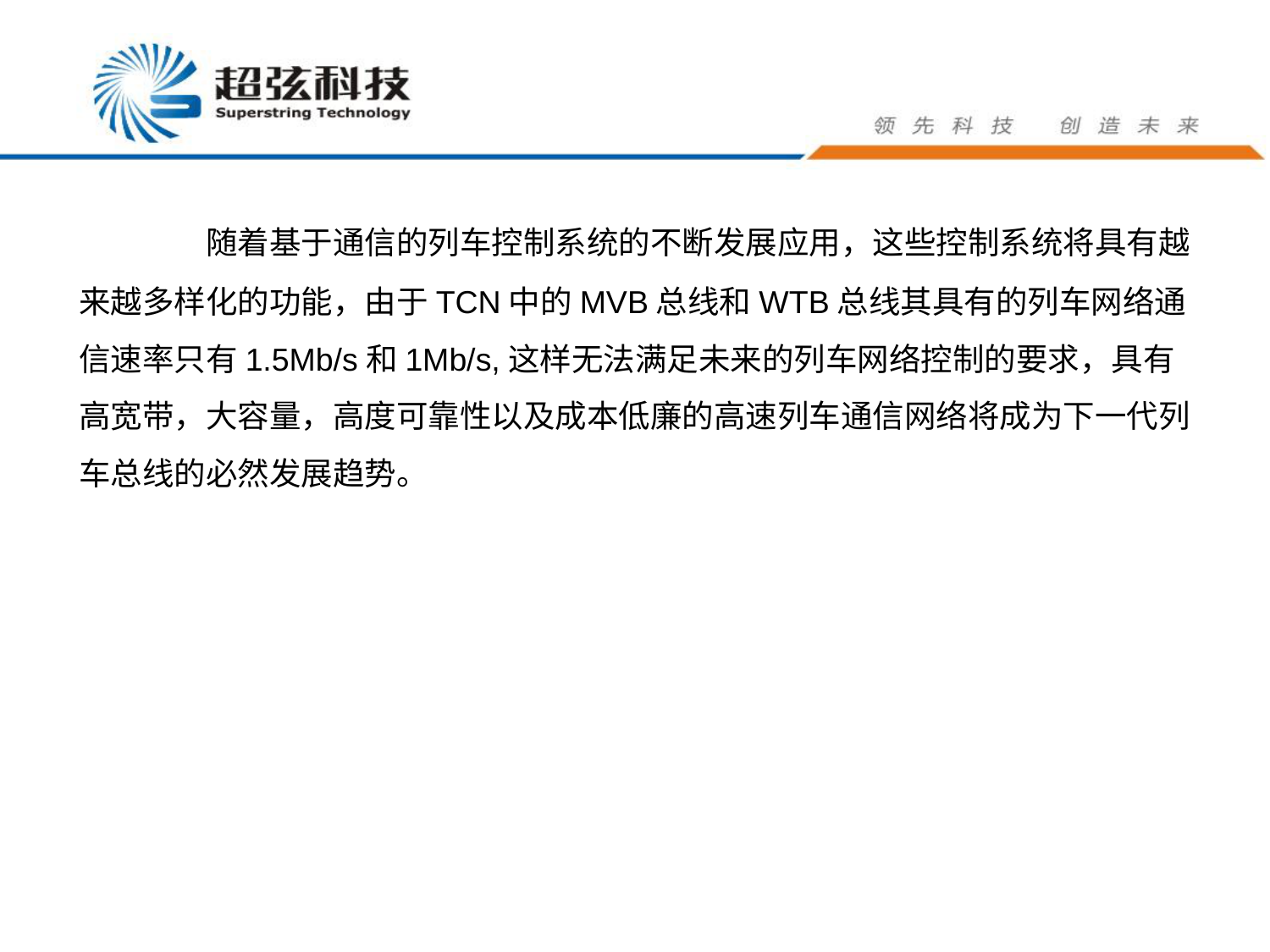

随着基于通信的列车控制系统的不断发展应用，这些控制系统将具有越来越多样化的功能，由于TCN中的MVB总线和WTB总线其具有的列车网络通信速率只有1.5Mb/s和1Mb/s,这样无法满足未来的列车网络控制的要求，具有高宽带，大容量，高度可靠性以及成本低廉的高速列车通信网络将成为下一代列车总线的必然发展趋势。
4